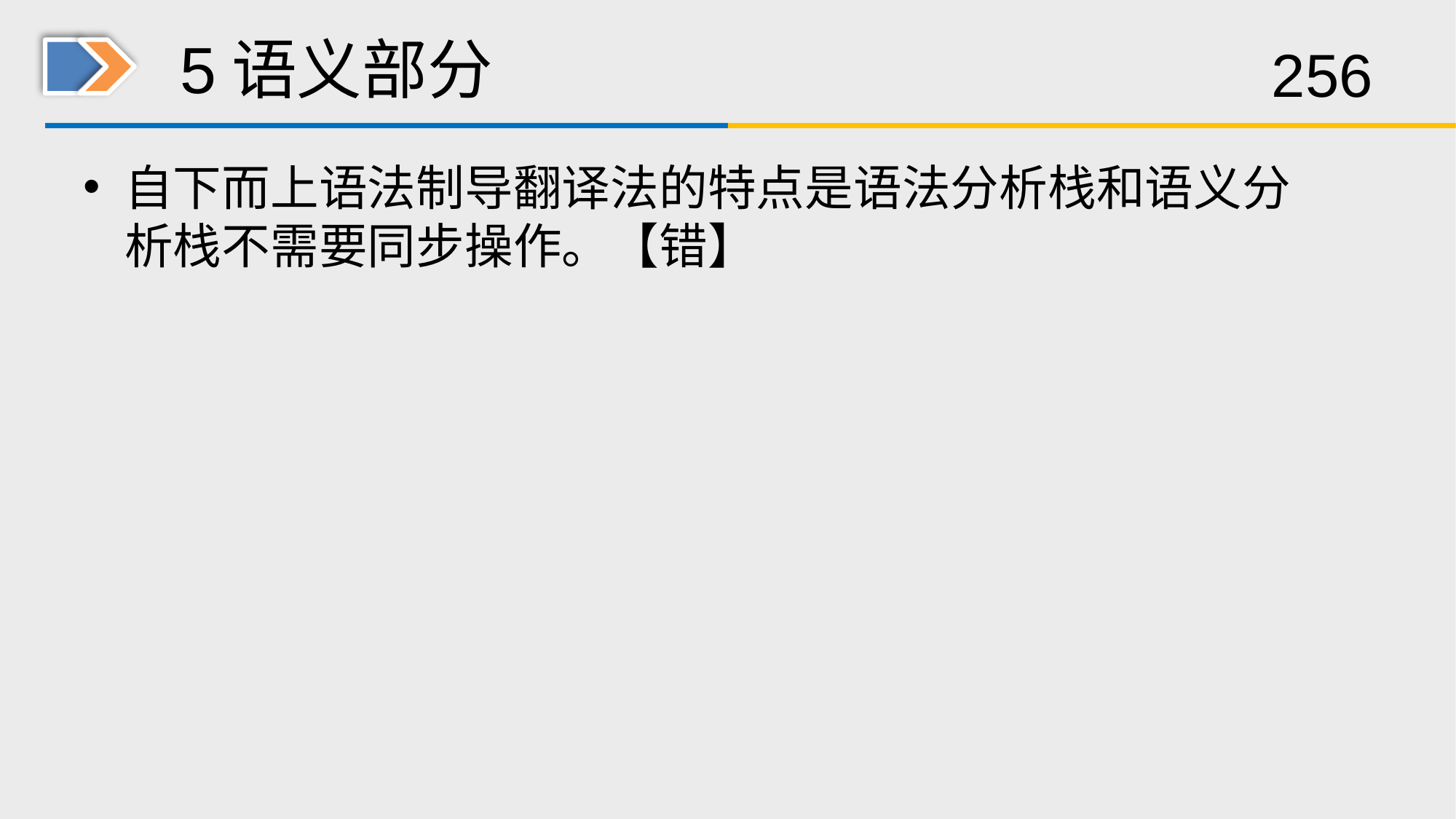

# 5语义部分
256
自下而上语法制导翻译法的特点是语法分析栈和语义分析栈不需要同步操作。【错】